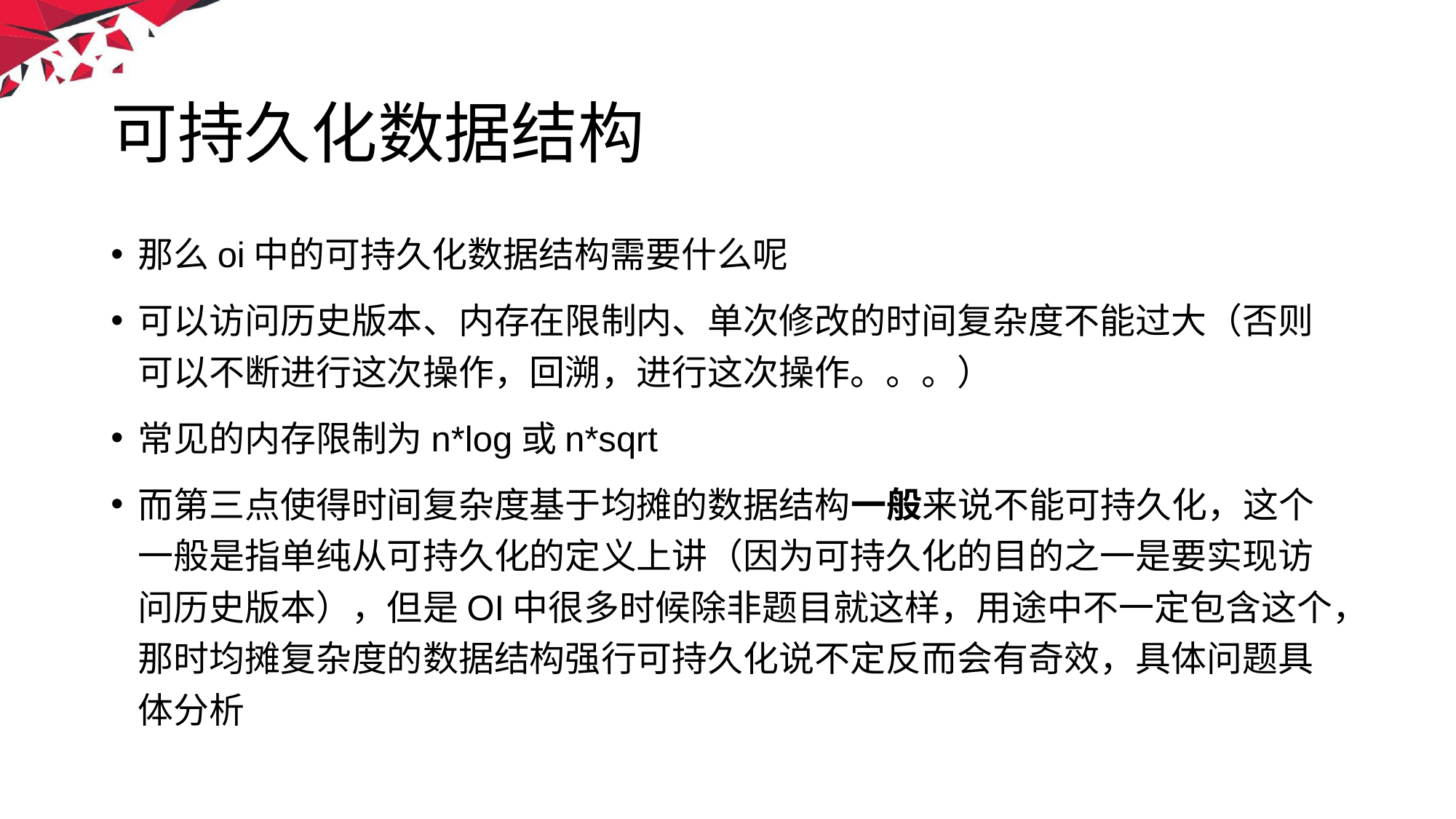

# 可持久化数据结构
那么oi中的可持久化数据结构需要什么呢
可以访问历史版本、内存在限制内、单次修改的时间复杂度不能过大（否则可以不断进行这次操作，回溯，进行这次操作。。。）
常见的内存限制为n*log或n*sqrt
而第三点使得时间复杂度基于均摊的数据结构一般来说不能可持久化，这个一般是指单纯从可持久化的定义上讲（因为可持久化的目的之一是要实现访问历史版本），但是OI中很多时候除非题目就这样，用途中不一定包含这个，那时均摊复杂度的数据结构强行可持久化说不定反而会有奇效，具体问题具体分析